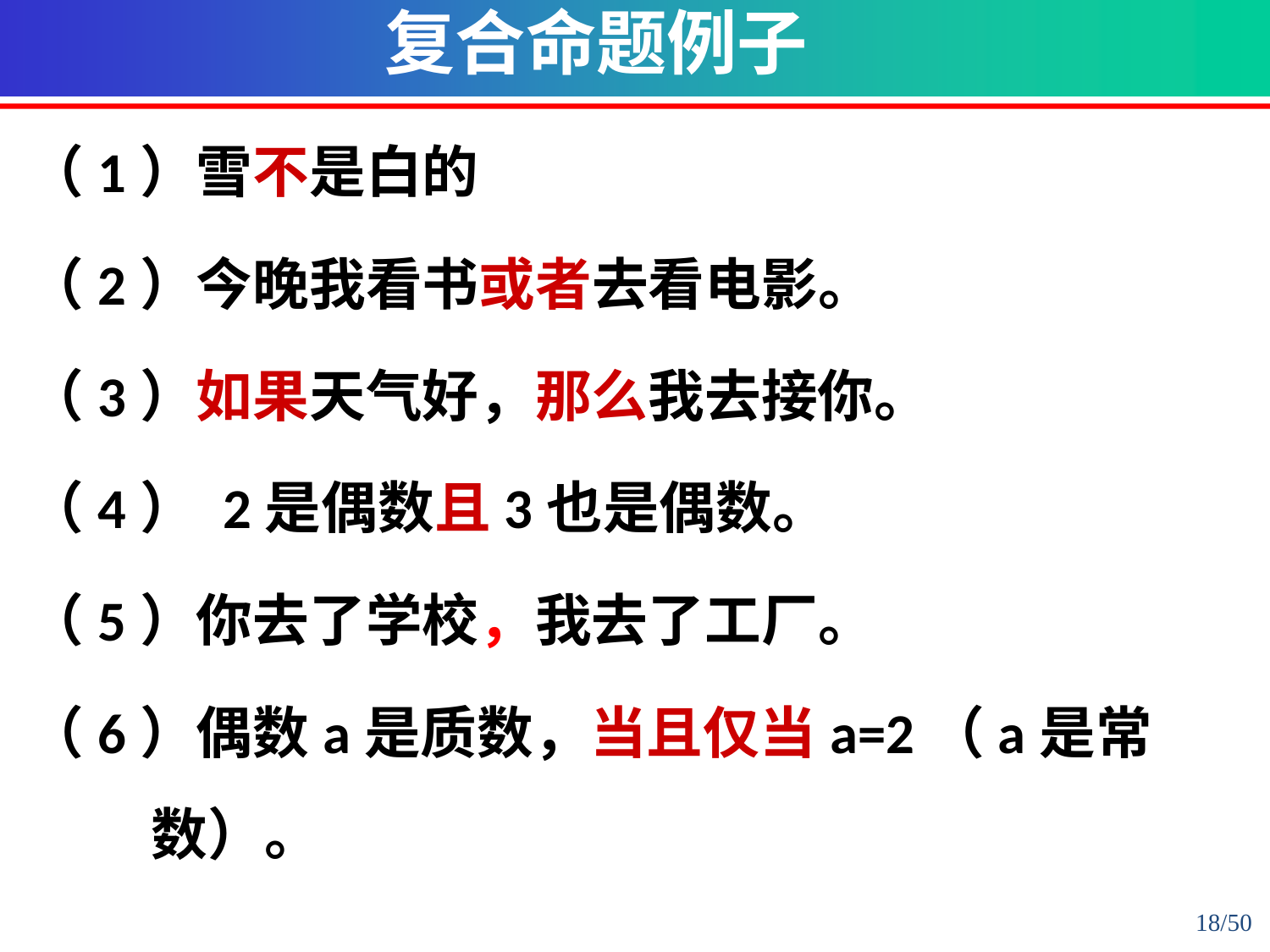

复合命题例子
（1）雪不是白的
（2）今晚我看书或者去看电影。
（3）如果天气好，那么我去接你。
（4） 2是偶数且3也是偶数。
（5）你去了学校，我去了工厂。
（6）偶数a是质数，当且仅当a=2（a是常数）。
18/50